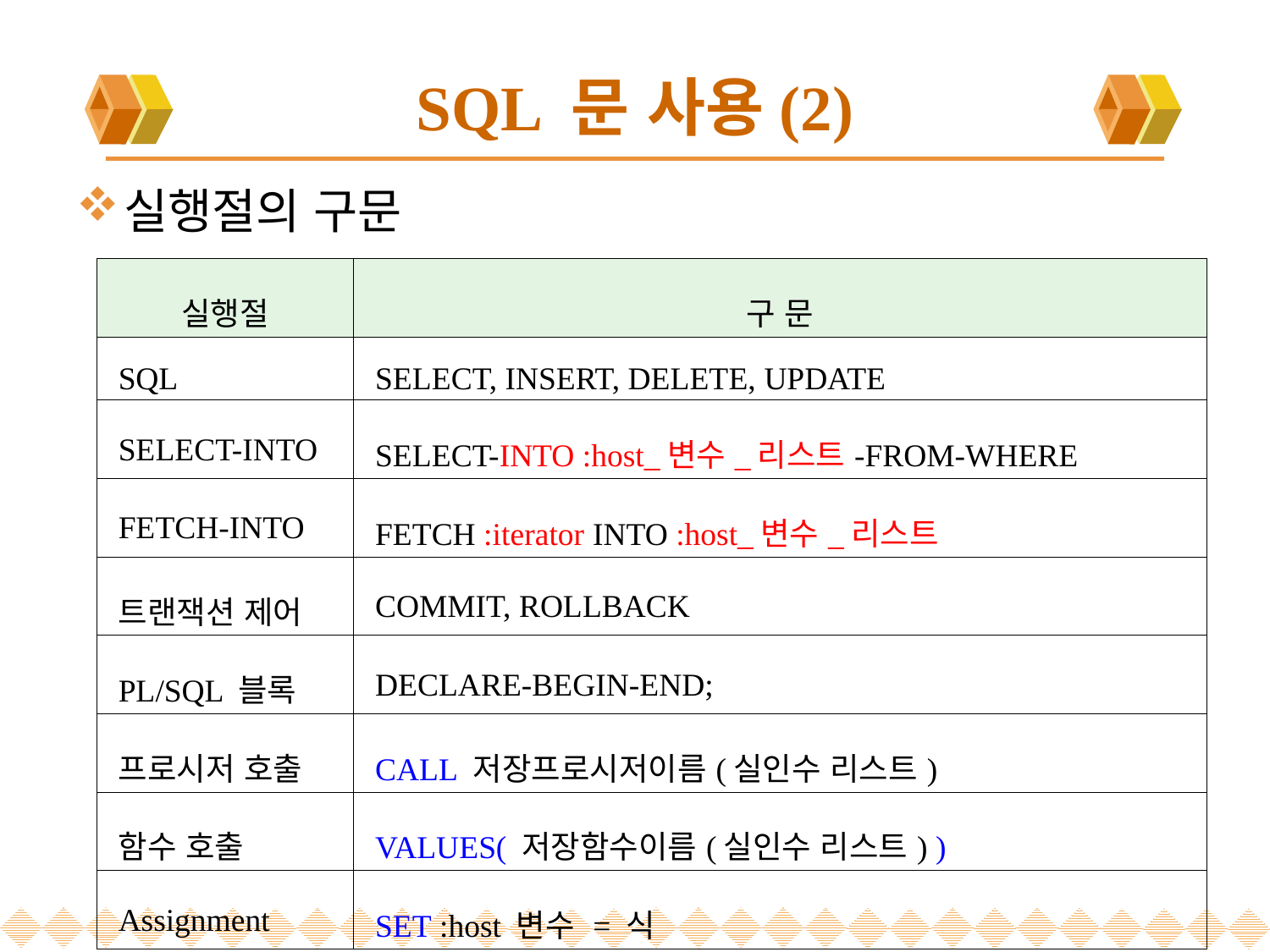

# SQL 문 사용(2)
실행절의 구문
| 실행절 | 구 문 |
| --- | --- |
| SQL | SELECT, INSERT, DELETE, UPDATE |
| SELECT-INTO | SELECT-INTO :host\_변수\_리스트-FROM-WHERE |
| FETCH-INTO | FETCH :iterator INTO :host\_변수\_리스트 |
| 트랜잭션 제어 | COMMIT, ROLLBACK |
| PL/SQL 블록 | DECLARE-BEGIN-END; |
| 프로시저 호출 | CALL 저장프로시저이름(실인수 리스트) |
| 함수 호출 | VALUES( 저장함수이름(실인수 리스트) ) |
| Assignment | SET :host 변수 = 식 |